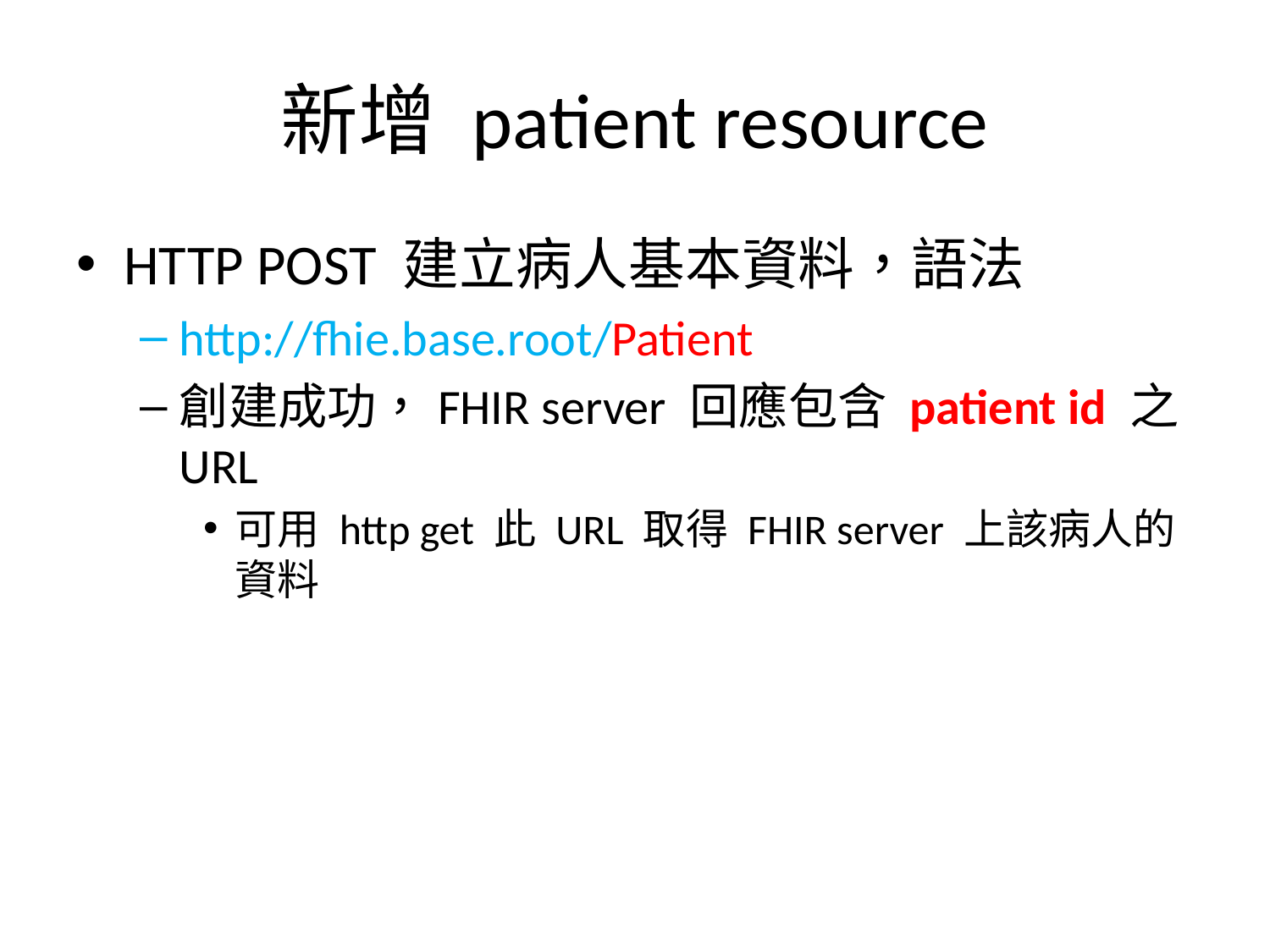

# 新增 patient resource
HTTP POST 建立病人基本資料，語法
http://fhie.base.root/Patient
創建成功，FHIR server 回應包含 patient id 之 URL
可用 http get 此 URL 取得 FHIR server 上該病人的資料